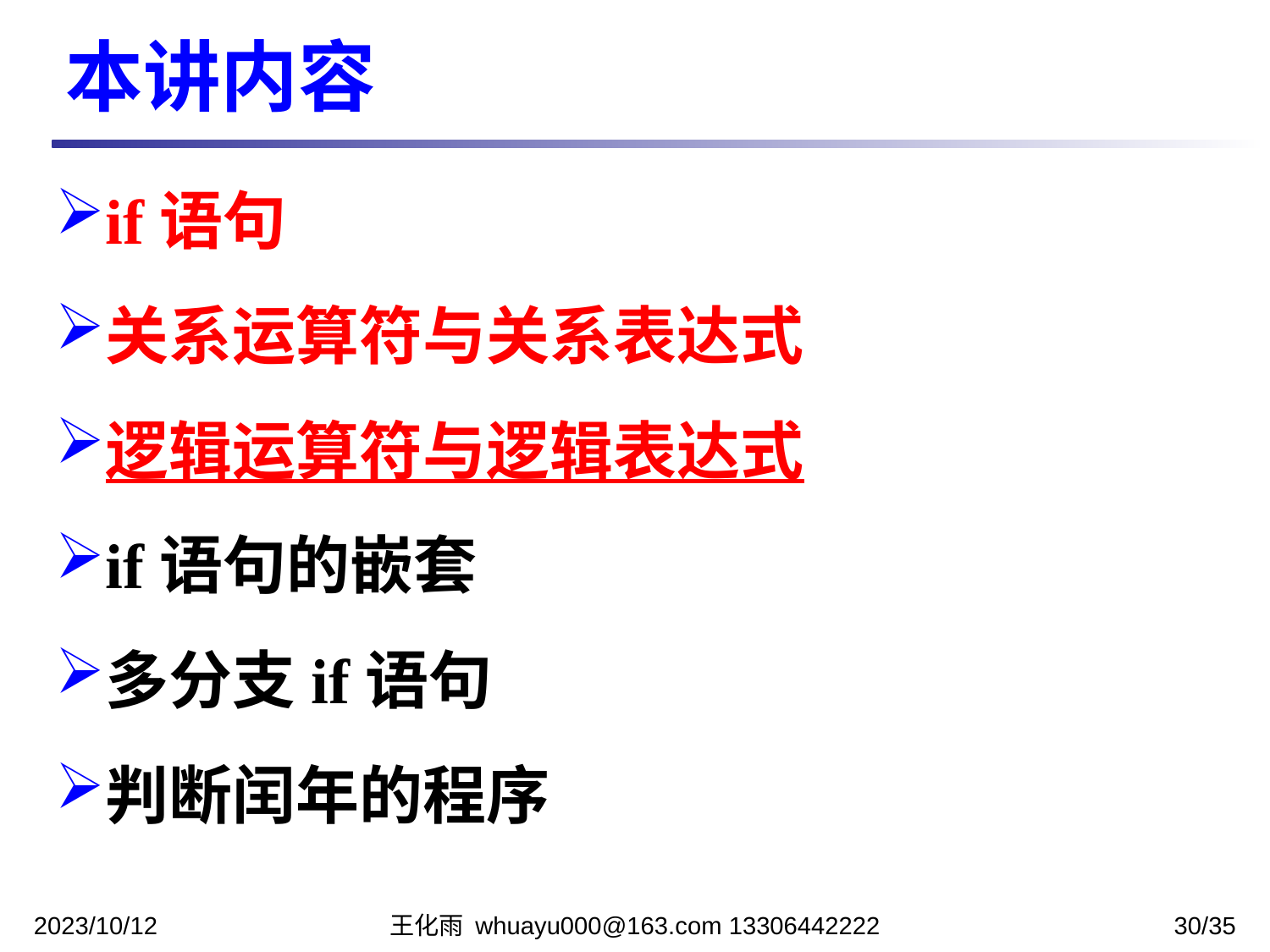

本讲内容
if语句
关系运算符与关系表达式
逻辑运算符与逻辑表达式
if语句的嵌套
多分支if语句
判断闰年的程序
2023/10/12
王化雨 whuayu000@163.com 13306442222
30/35